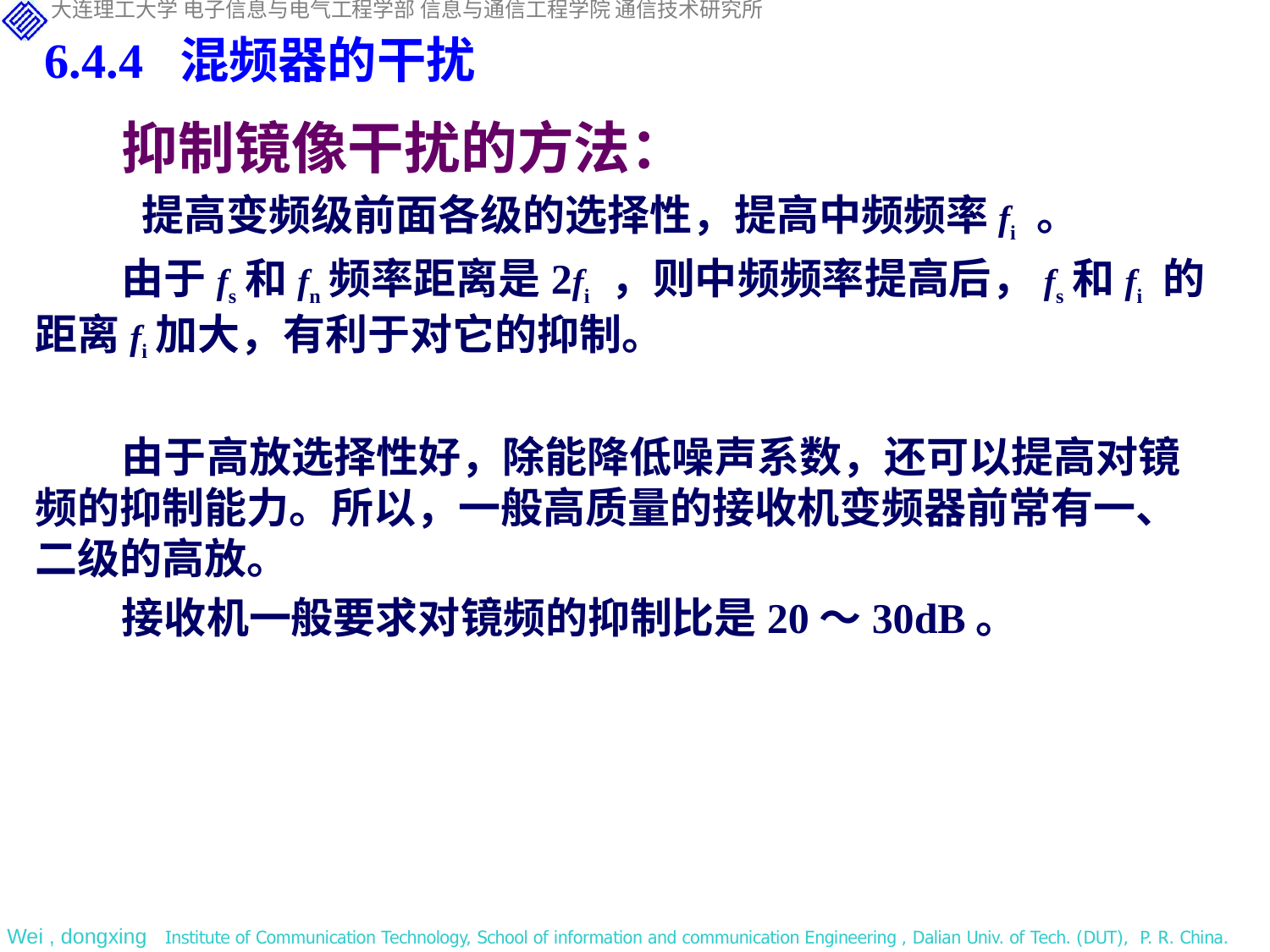

6.4.4  混频器的干扰
抑制镜像干扰的方法：
 提高变频级前面各级的选择性，提高中频频率fi 。
由于fs和fn频率距离是2fi ，则中频频率提高后，fs和fi 的距离fi加大，有利于对它的抑制。

由于高放选择性好，除能降低噪声系数，还可以提高对镜频的抑制能力。所以，一般高质量的接收机变频器前常有一、二级的高放。
接收机一般要求对镜频的抑制比是20～30dB。